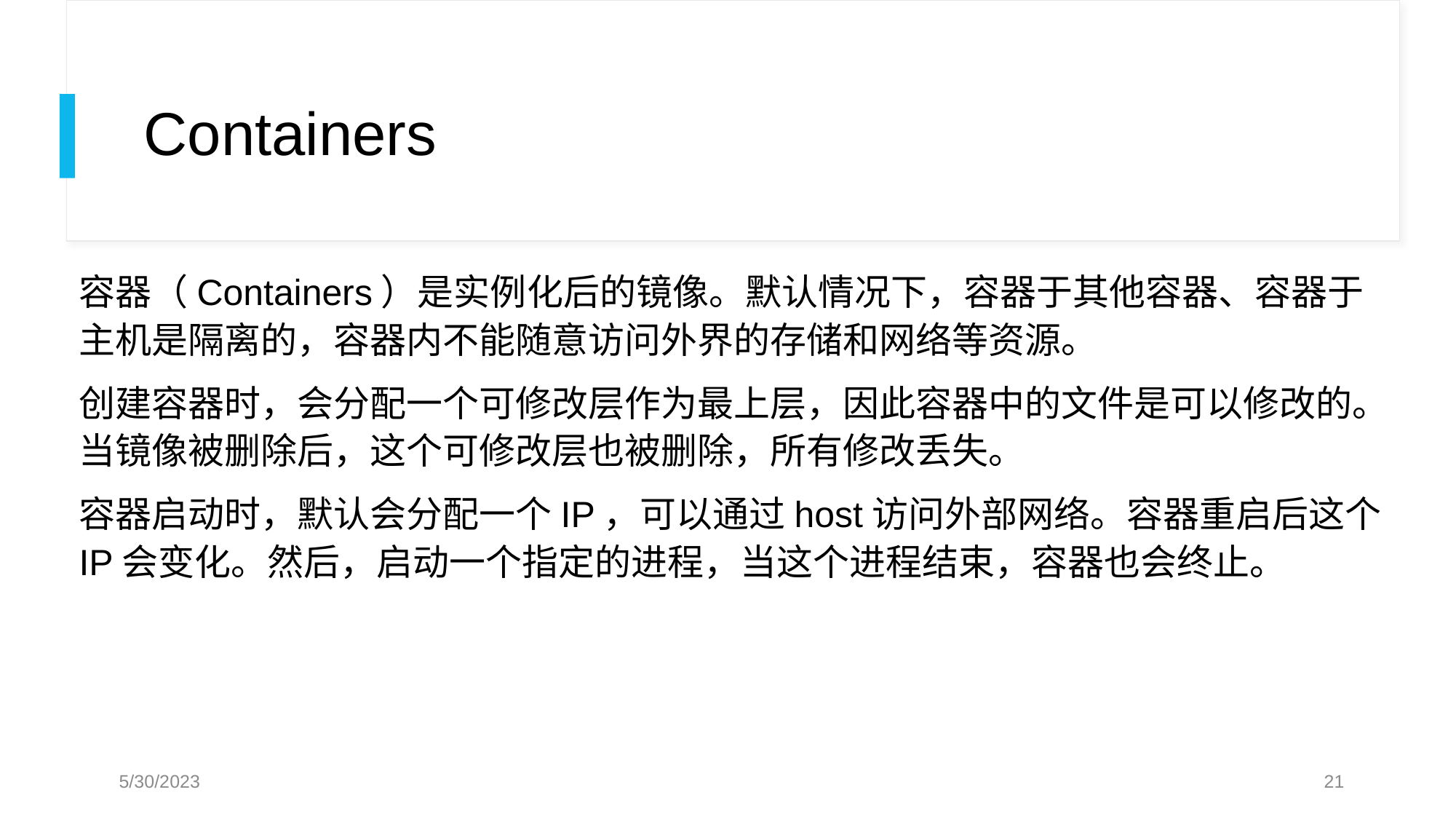

# Containers
容器（Containers）是实例化后的镜像。默认情况下，容器于其他容器、容器于主机是隔离的，容器内不能随意访问外界的存储和网络等资源。
创建容器时，会分配一个可修改层作为最上层，因此容器中的文件是可以修改的。当镜像被删除后，这个可修改层也被删除，所有修改丢失。
容器启动时，默认会分配一个IP，可以通过host访问外部网络。容器重启后这个IP会变化。然后，启动一个指定的进程，当这个进程结束，容器也会终止。
5/30/2023
21